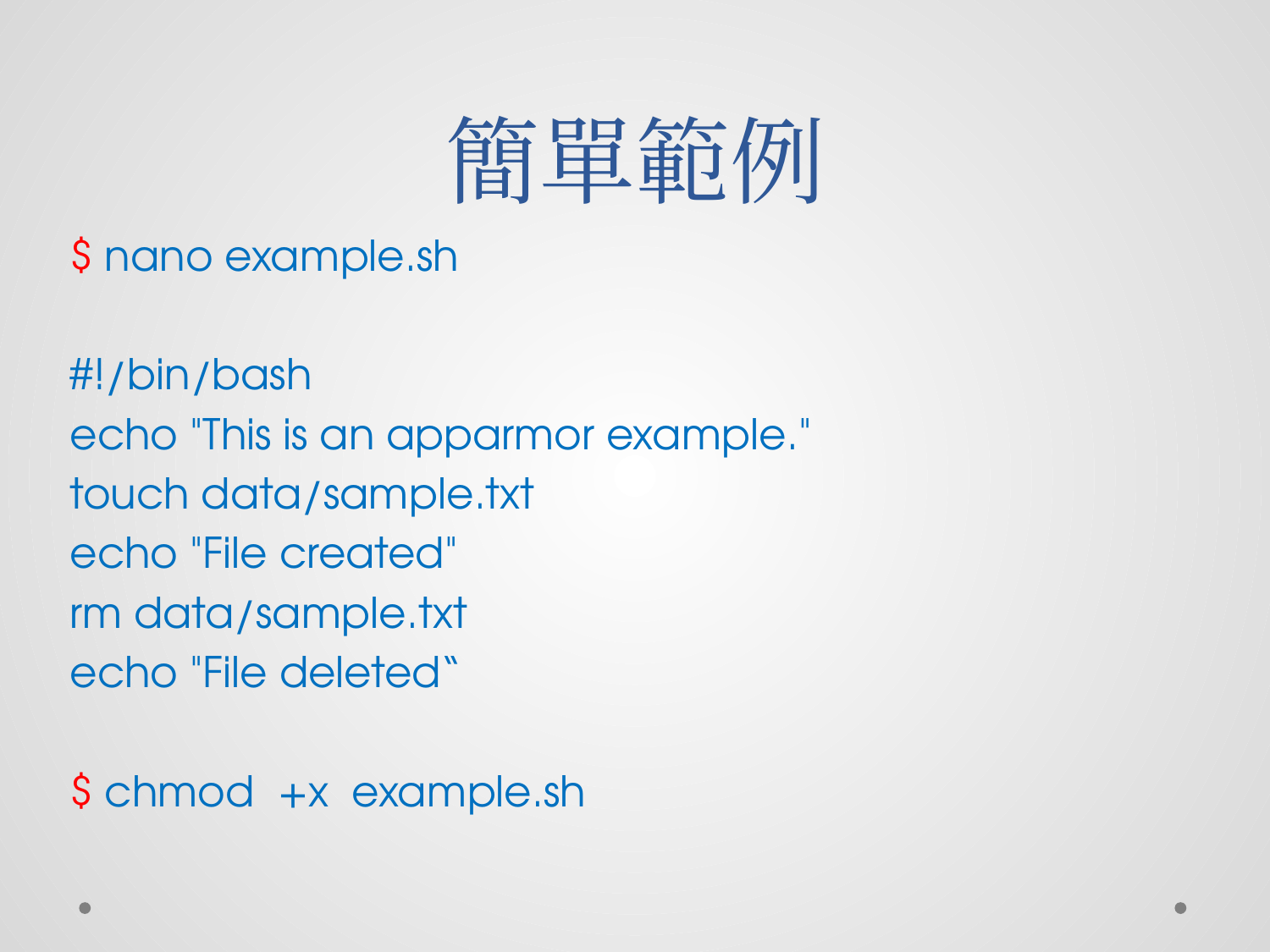

# 簡單範例
$ nano example.sh

#!/bin/bash
echo "This is an apparmor example."
touch data/sample.txt
echo "File created"
rm data/sample.txt
echo "File deleted“

$ chmod  +x  example.sh